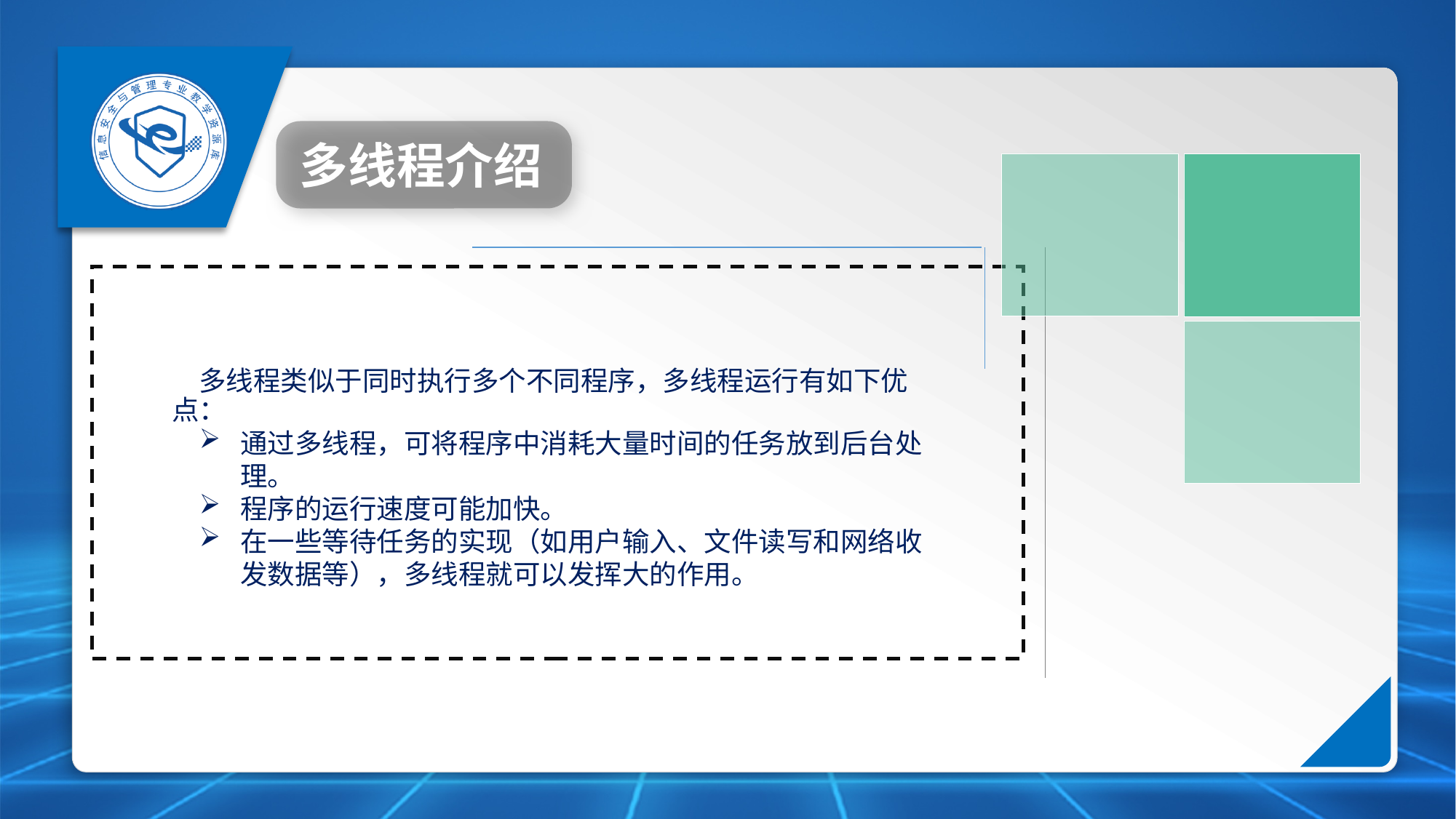

多线程介绍

多线程类似于同时执行多个不同程序，多线程运行有如下优点：
通过多线程，可将程序中消耗大量时间的任务放到后台处理。
程序的运行速度可能加快。
在一些等待任务的实现（如用户输入、文件读写和网络收发数据等），多线程就可以发挥大的作用。